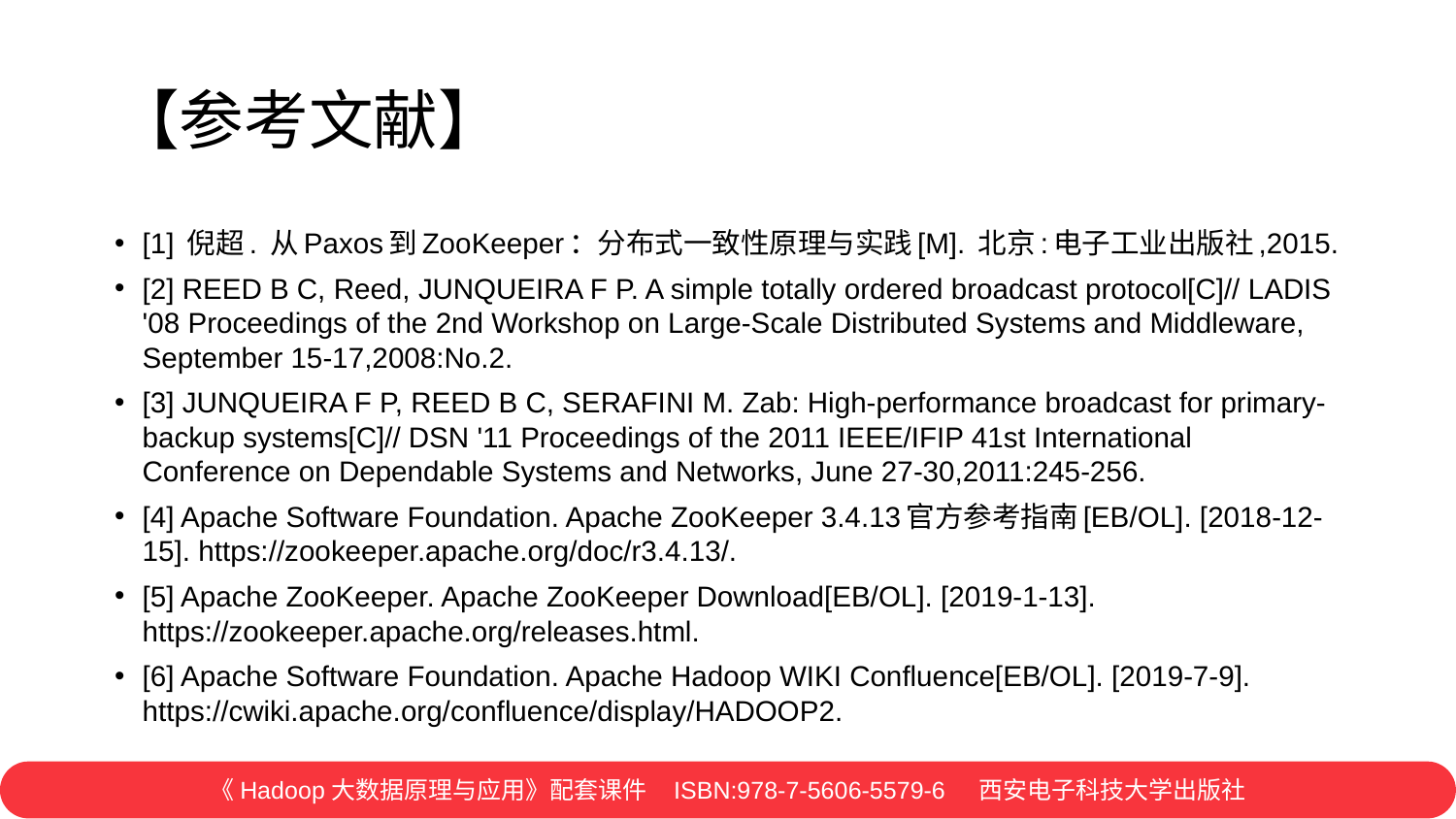

# 【参考文献】
[1] 倪超. 从Paxos到ZooKeeper：分布式一致性原理与实践[M]. 北京:电子工业出版社,2015.
[2] REED B C, Reed, JUNQUEIRA F P. A simple totally ordered broadcast protocol[C]// LADIS '08 Proceedings of the 2nd Workshop on Large-Scale Distributed Systems and Middleware, September 15-17,2008:No.2.
[3] JUNQUEIRA F P, REED B C, SERAFINI M. Zab: High-performance broadcast for primary-backup systems[C]// DSN '11 Proceedings of the 2011 IEEE/IFIP 41st International Conference on Dependable Systems and Networks, June 27-30,2011:245-256.
[4] Apache Software Foundation. Apache ZooKeeper 3.4.13官方参考指南[EB/OL]. [2018-12-15]. https://zookeeper.apache.org/doc/r3.4.13/.
[5] Apache ZooKeeper. Apache ZooKeeper Download[EB/OL]. [2019-1-13]. https://zookeeper.apache.org/releases.html.
[6] Apache Software Foundation. Apache Hadoop WIKI Confluence[EB/OL]. [2019-7-9]. https://cwiki.apache.org/confluence/display/HADOOP2.